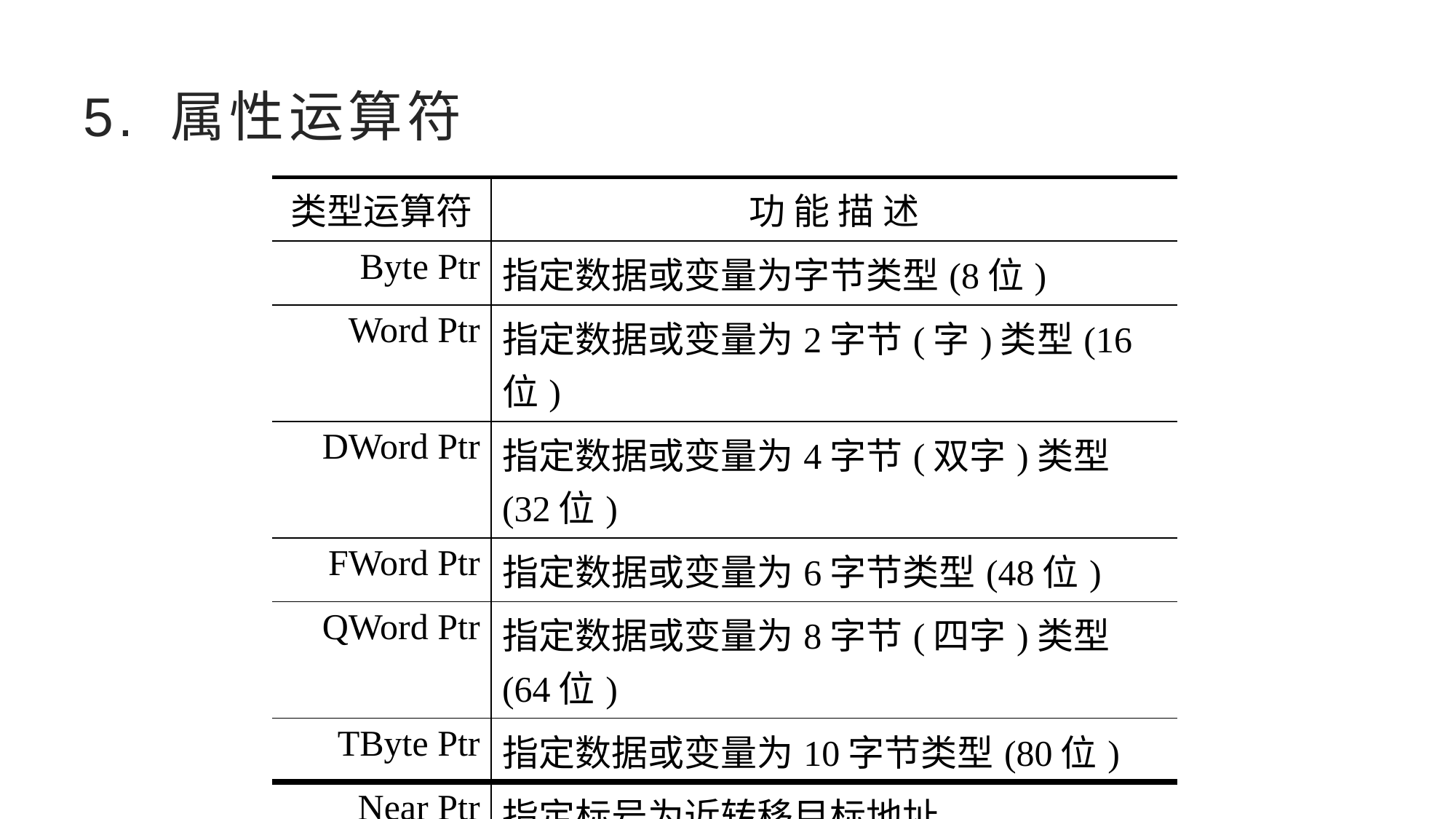

# 5. 属性运算符
| 类型运算符 | 功 能 描 述 |
| --- | --- |
| Byte Ptr | 指定数据或变量为字节类型(8位) |
| Word Ptr | 指定数据或变量为2字节(字)类型(16位) |
| DWord Ptr | 指定数据或变量为4字节(双字)类型(32位) |
| FWord Ptr | 指定数据或变量为6字节类型(48位) |
| QWord Ptr | 指定数据或变量为8字节(四字)类型(64位) |
| TByte Ptr | 指定数据或变量为10字节类型(80位) |
| Near Ptr | 指定标号为近转移目标地址 |
| Far Ptr | 指定标号为远转移目标地址 |